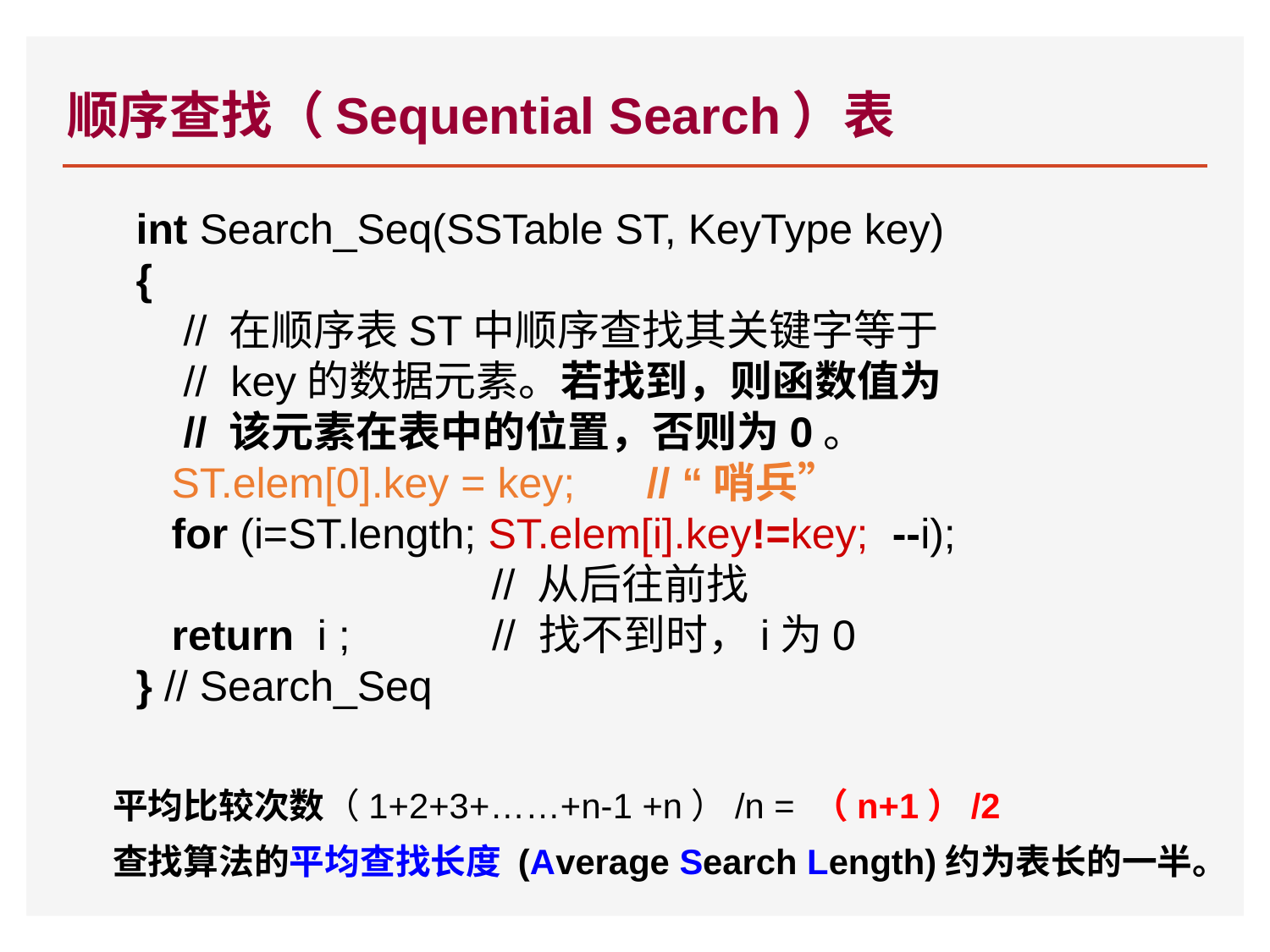

# 顺序查找（Sequential Search）表
int Search_Seq(SSTable ST, KeyType key)
{
    // 在顺序表ST中顺序查找其关键字等于
    //  key的数据元素。若找到，则函数值为
    // 该元素在表中的位置，否则为0。
   ST.elem[0].key = key;      // “哨兵”
   for (i=ST.length; ST.elem[i].key!=key;  --i);
                              // 从后往前找
   return  i ;            // 找不到时，i为0
} // Search_Seq
平均比较次数（1+2+3+……+n-1 +n）/n = （n+1）/2
查找算法的平均查找长度 (Average Search Length)约为表长的一半。